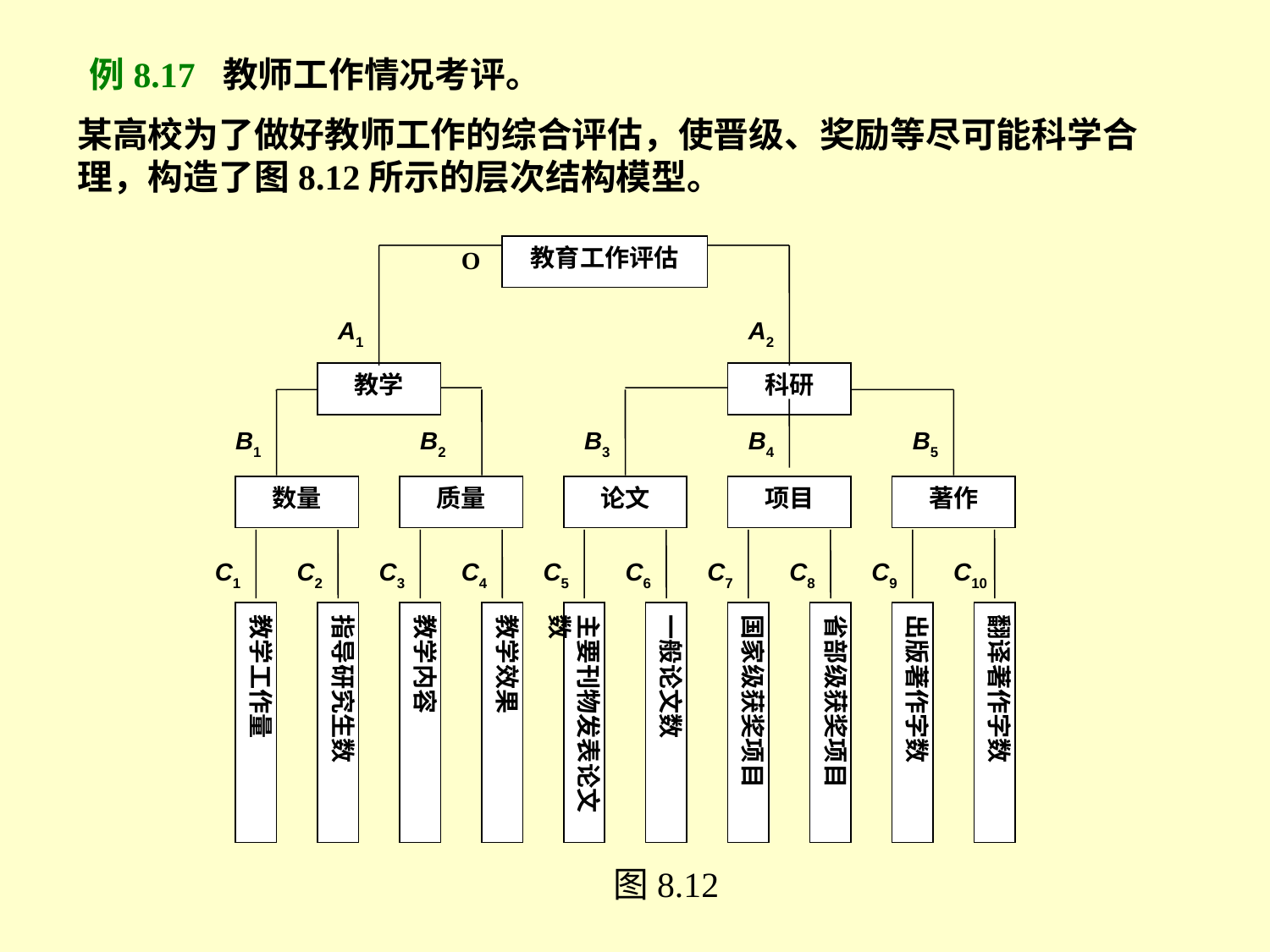

例8.17  教师工作情况考评。
某高校为了做好教师工作的综合评估，使晋级、奖励等尽可能科学合理，构造了图8.12所示的层次结构模型。
教育工作评估

O

A1
A2
教学
科研

B1
B2
B3
B4
B5
数量
质量
论文
项目
著作

C1
C2
C3
C4
C5
C6
C7
C8
C9
C10
教学工作量
指导研究生数
教学内容
教学效果
主要刊物发表论文数
一般论文数
国家级获奖项目
省部级获奖项目
出版著作字数
翻译著作字数

图8.12